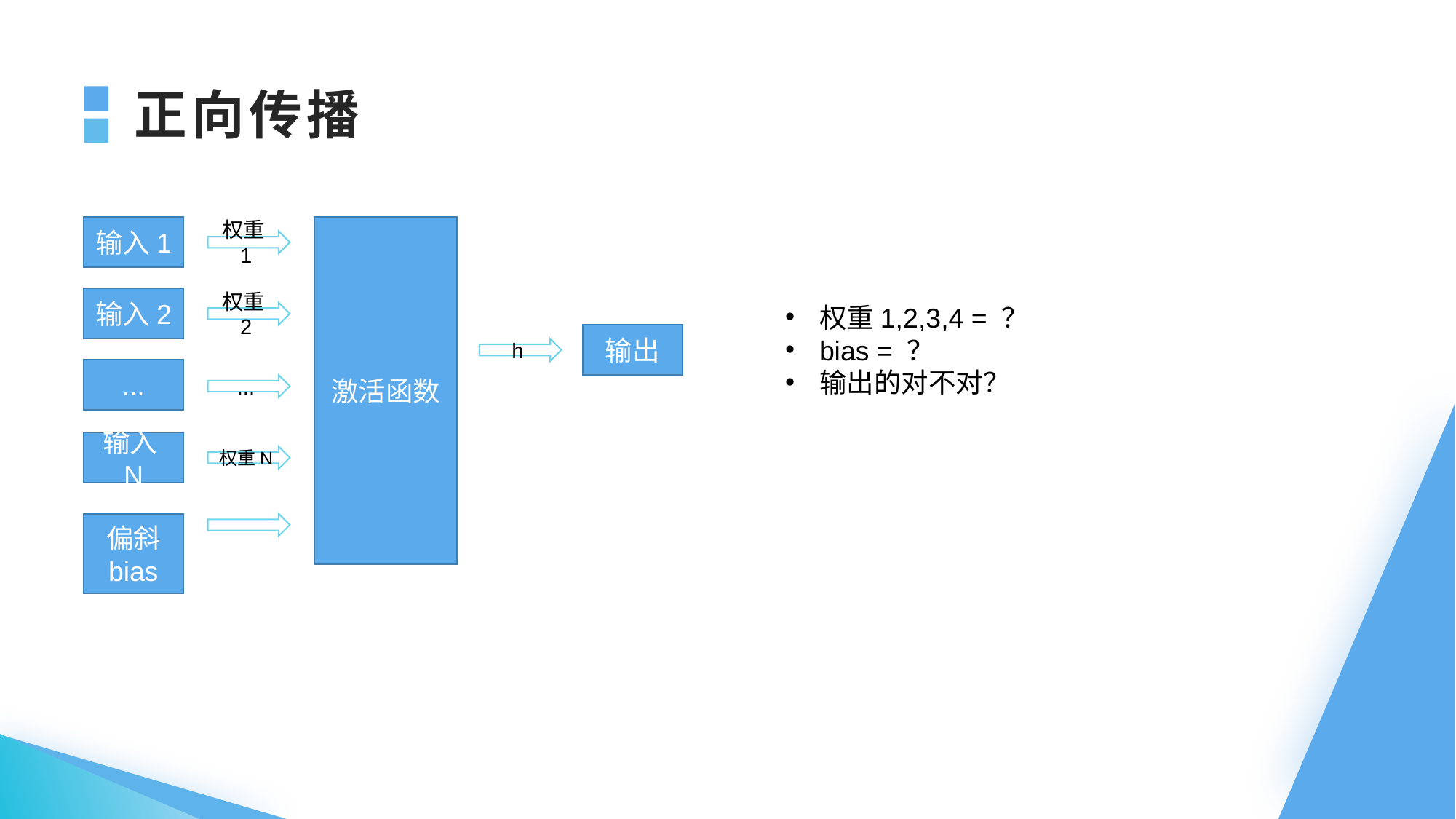

正向传播

输入1
激活函数
权重1
输入2
权重1,2,3,4 = ？
bias = ？
输出的对不对？
权重2
输出
h
...
...

输入N
权重N
偏斜
bias